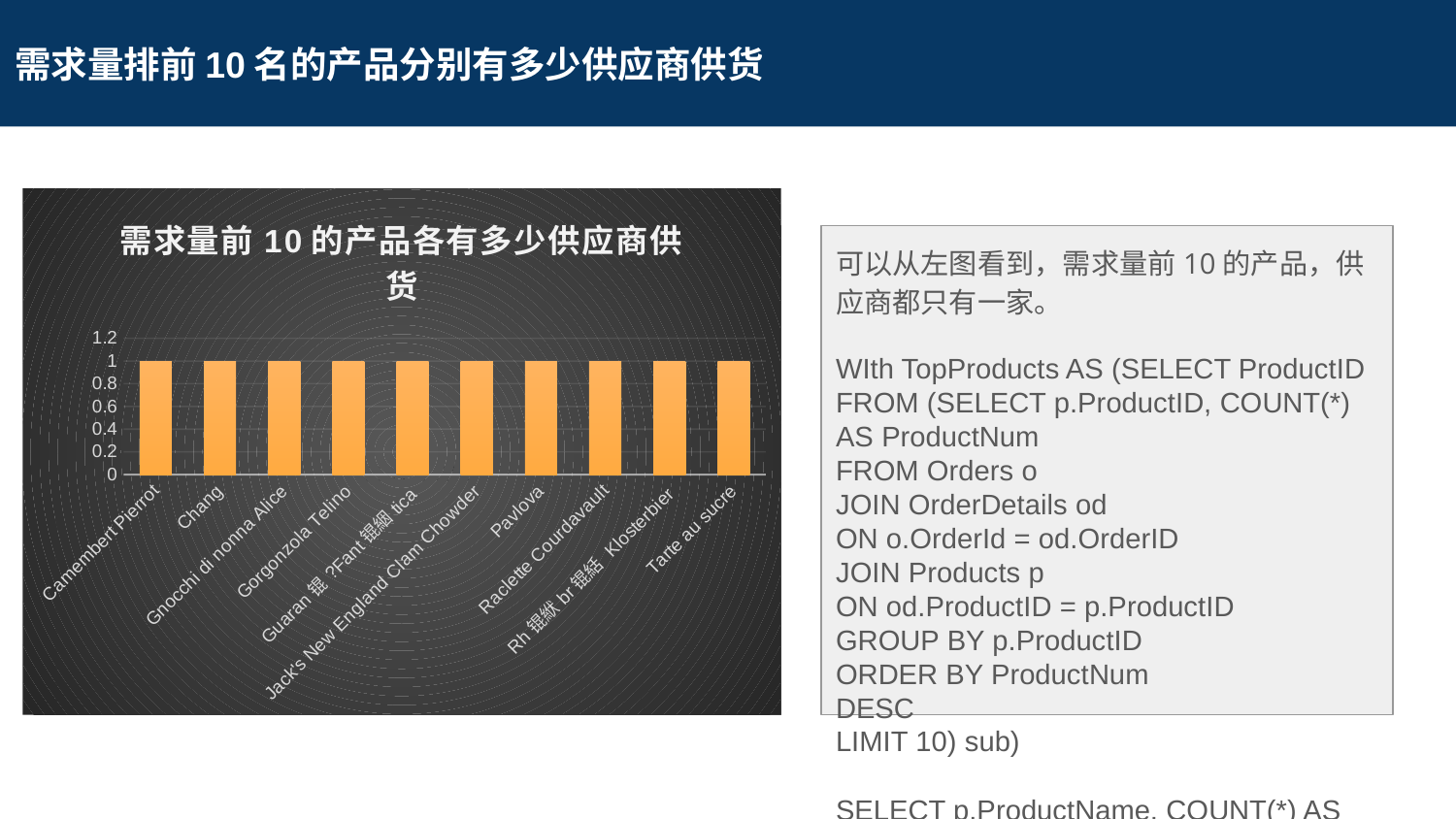

# 需求量排前10名的产品分别有多少供应商供货

### Chart: 需求量前10的产品各有多少供应商供货

| Category | SupplierNum |
|---|---|
| Camembert Pierrot | 1.0 |
| Chang | 1.0 |
| Gnocchi di nonna Alice | 1.0 |
| Gorgonzola Telino | 1.0 |
| Guaran锟?Fant锟絪tica | 1.0 |
| Jack's New England Clam Chowder | 1.0 |
| Pavlova | 1.0 |
| Raclette Courdavault | 1.0 |
| Rh锟絥br锟絬 Klosterbier | 1.0 |
| Tarte au sucre | 1.0 |
<visualization>
可以从左图看到，需求量前10的产品，供应商都只有一家。
WIth TopProducts AS (SELECT ProductID FROM (SELECT p.ProductID, COUNT(*) AS ProductNum
FROM Orders o
JOIN OrderDetails od
ON o.OrderId = od.OrderID
JOIN Products p
ON od.ProductID = p.ProductID
GROUP BY p.ProductID
ORDER BY ProductNum
DESC
LIMIT 10) sub)
SELECT p.ProductName, COUNT(*) AS SupplierNum
FROM Products p
JOIN Suppliers s
ON p.SupplierID = s.SupplierID
JOIN TopProducts t
ON t.ProductID = p.ProductID
GROUP BY p.ProductName
ORDER BY SupplierNum;